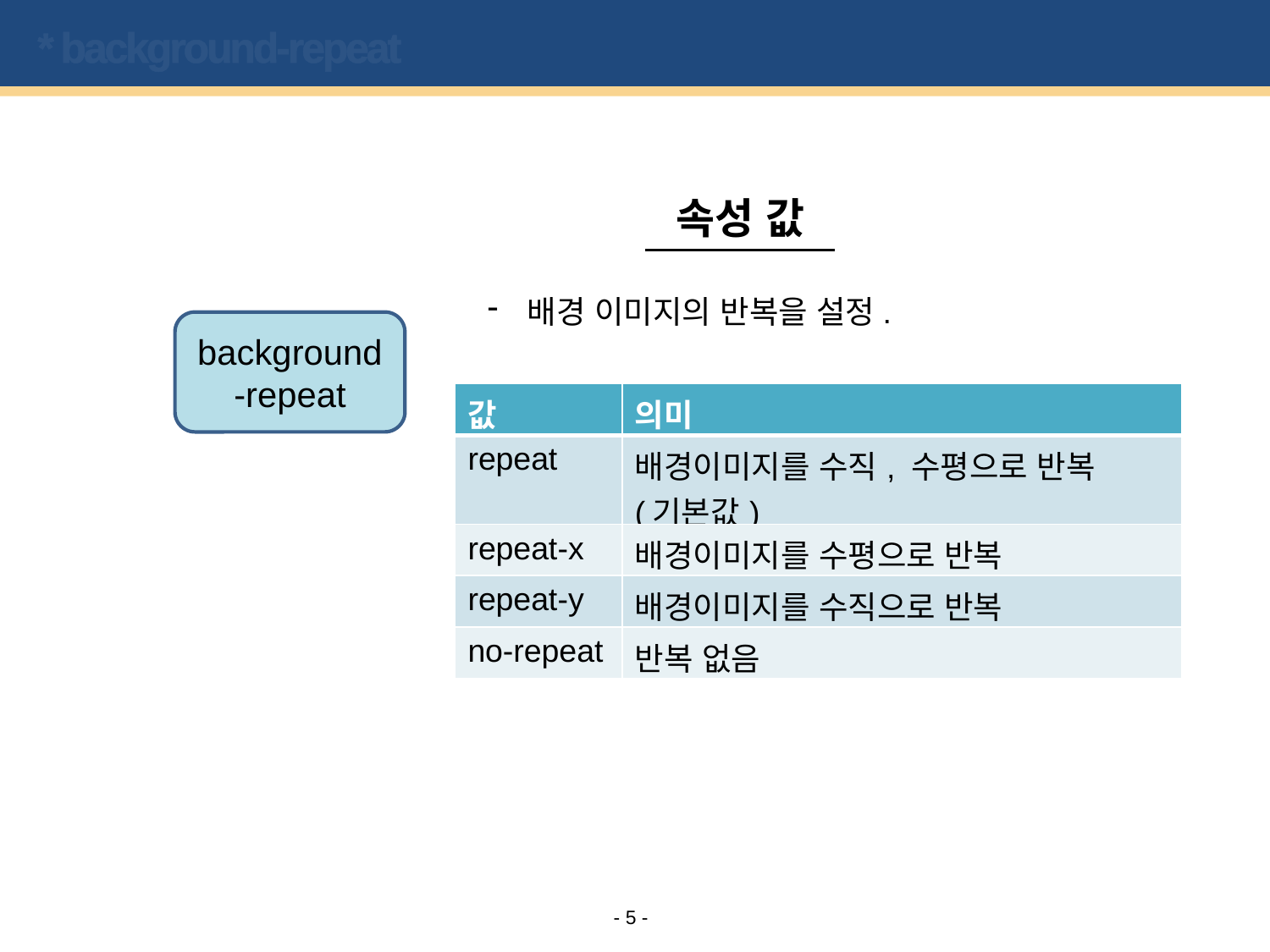

# * background-repeat
속성 값
배경 이미지의 반복을 설정.
background-repeat
| 값 | 의미 |
| --- | --- |
| repeat | 배경이미지를 수직, 수평으로 반복 (기본값) |
| repeat-x | 배경이미지를 수평으로 반복 |
| repeat-y | 배경이미지를 수직으로 반복 |
| no-repeat | 반복 없음 |